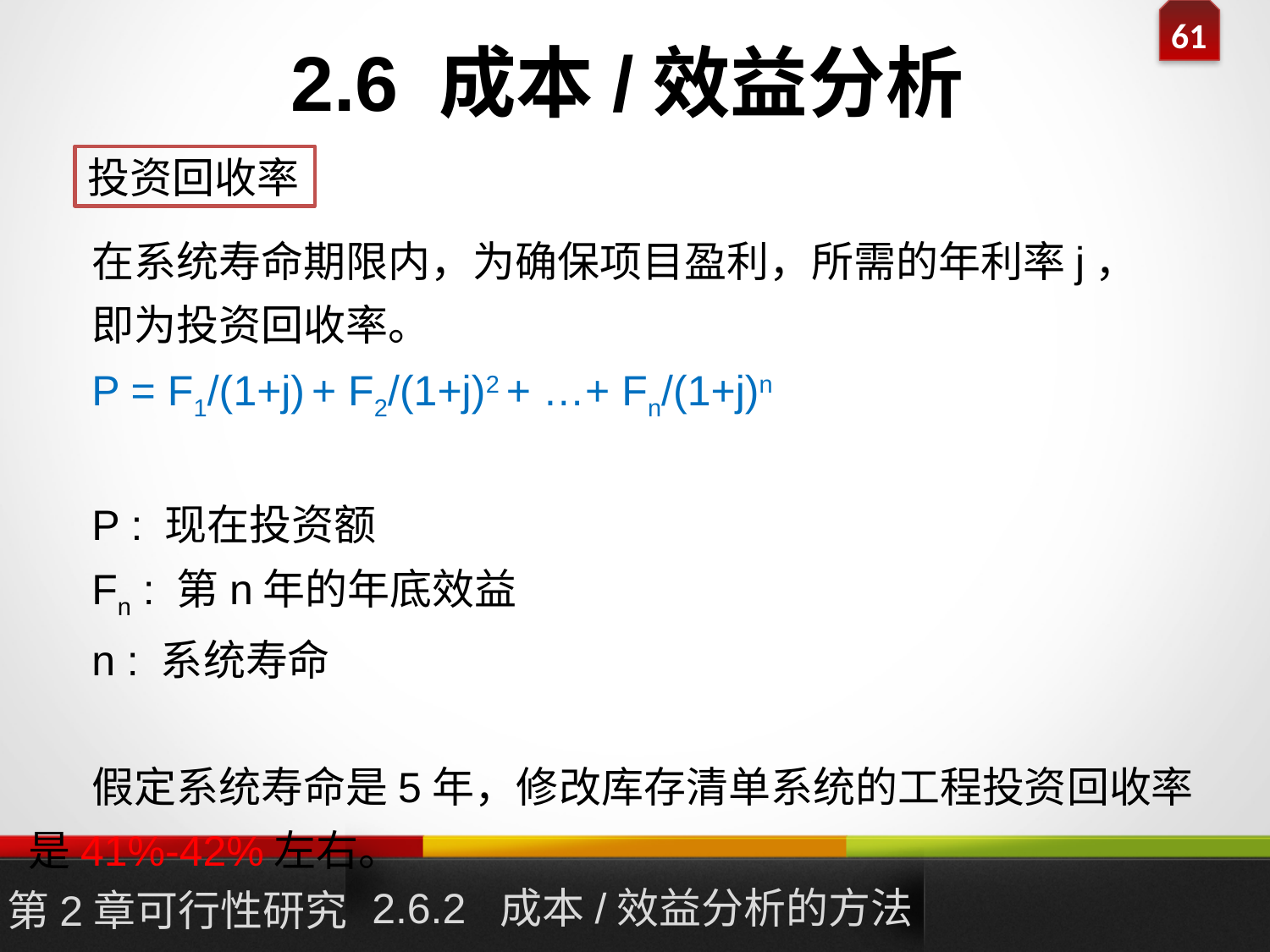

# 2.6 成本/效益分析
投资回收率
在系统寿命期限内，为确保项目盈利，所需的年利率j，
即为投资回收率。
P = F1/(1+j) + F2/(1+j)2 + …+ Fn/(1+j)n

P : 现在投资额
Fn : 第n年的年底效益
n : 系统寿命

假定系统寿命是5年，修改库存清单系统的工程投资回收率是41%-42%左右。

2.6.2  成本/效益分析的方法
第2章可行性研究